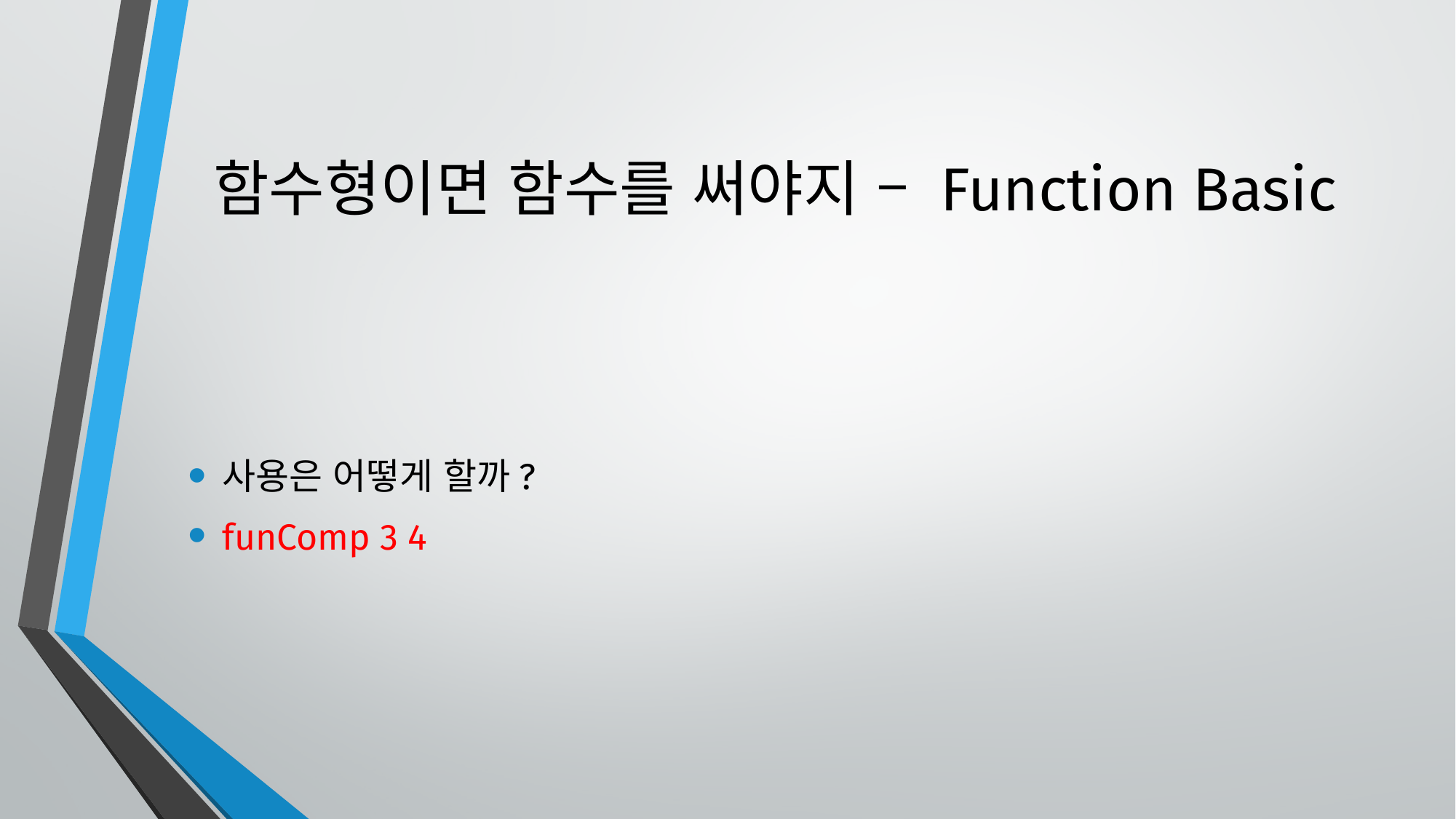

# 함수형이면 함수를 써야지 – Function Basic
사용은 어떻게 할까?
funComp 3 4